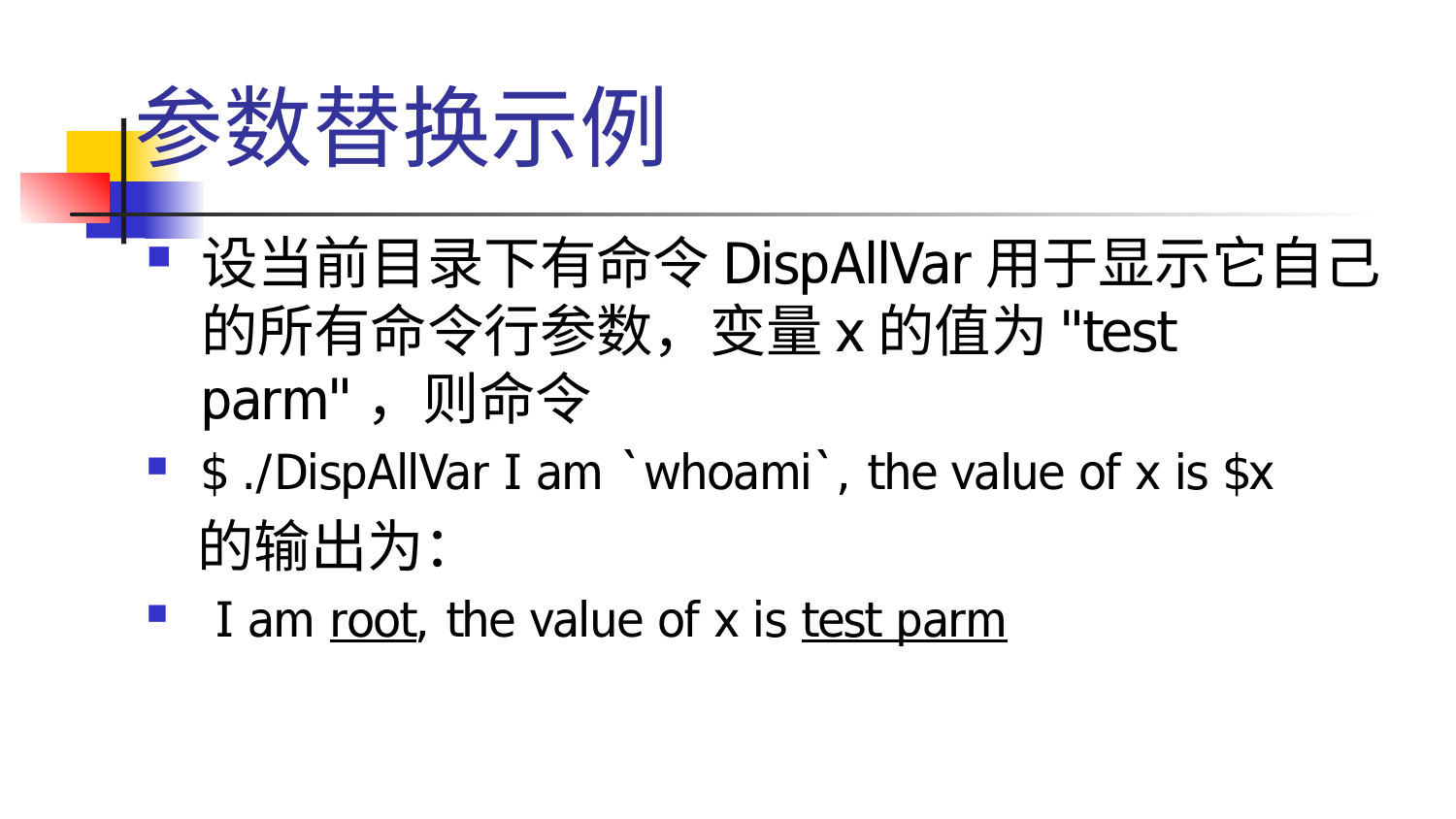

# 参数替换示例
设当前目录下有命令DispAllVar用于显示它自己的所有命令行参数，变量x的值为"test parm"，则命令
$ ./DispAllVar I am `whoami`, the value of x is $x
   的输出为：
 I am root, the value of x is test parm